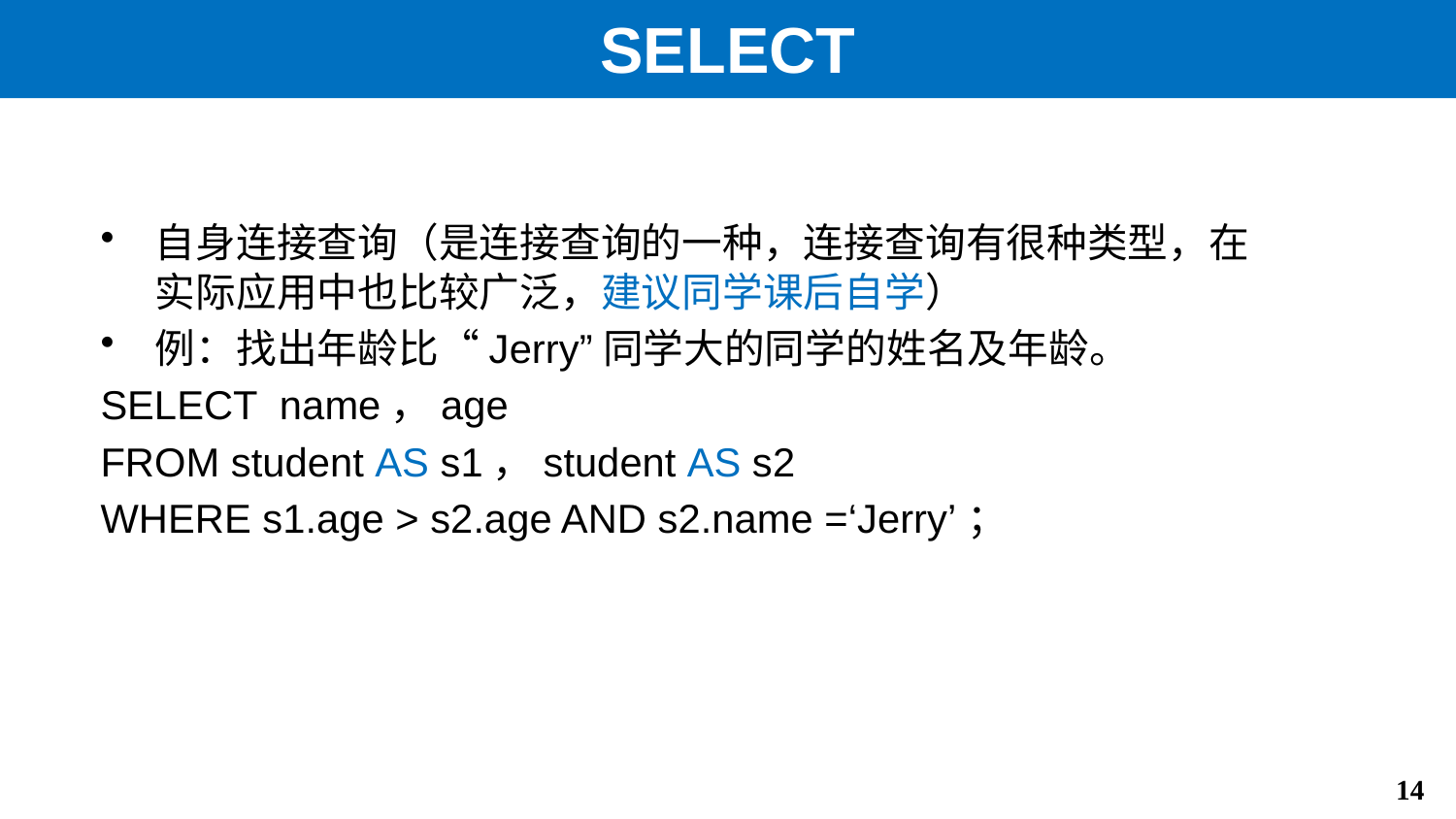

# SELECT
自身连接查询（是连接查询的一种，连接查询有很种类型，在实际应用中也比较广泛，建议同学课后自学）
例：找出年龄比“Jerry”同学大的同学的姓名及年龄。
SELECT  name，age
FROM student AS s1，student AS s2
WHERE s1.age > s2.age AND s2.name =‘Jerry’；